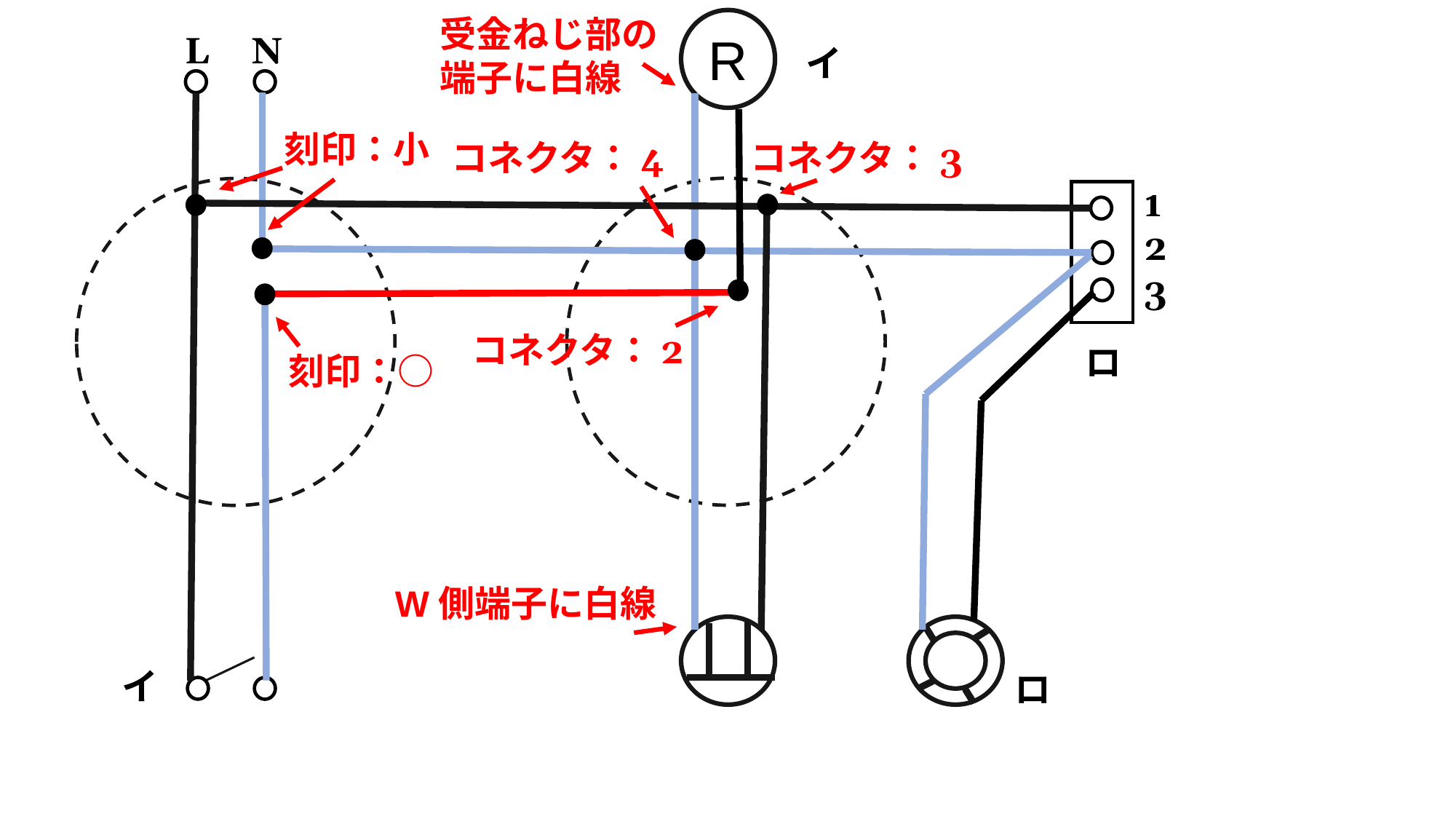

受金ねじ部の
端子に白線
R
L
N
イ

刻印：小
コネクタ：4
コネクタ：3
1
2
3

コネクタ：2
ロ
刻印：○
W側端子に白線

イ
ロ